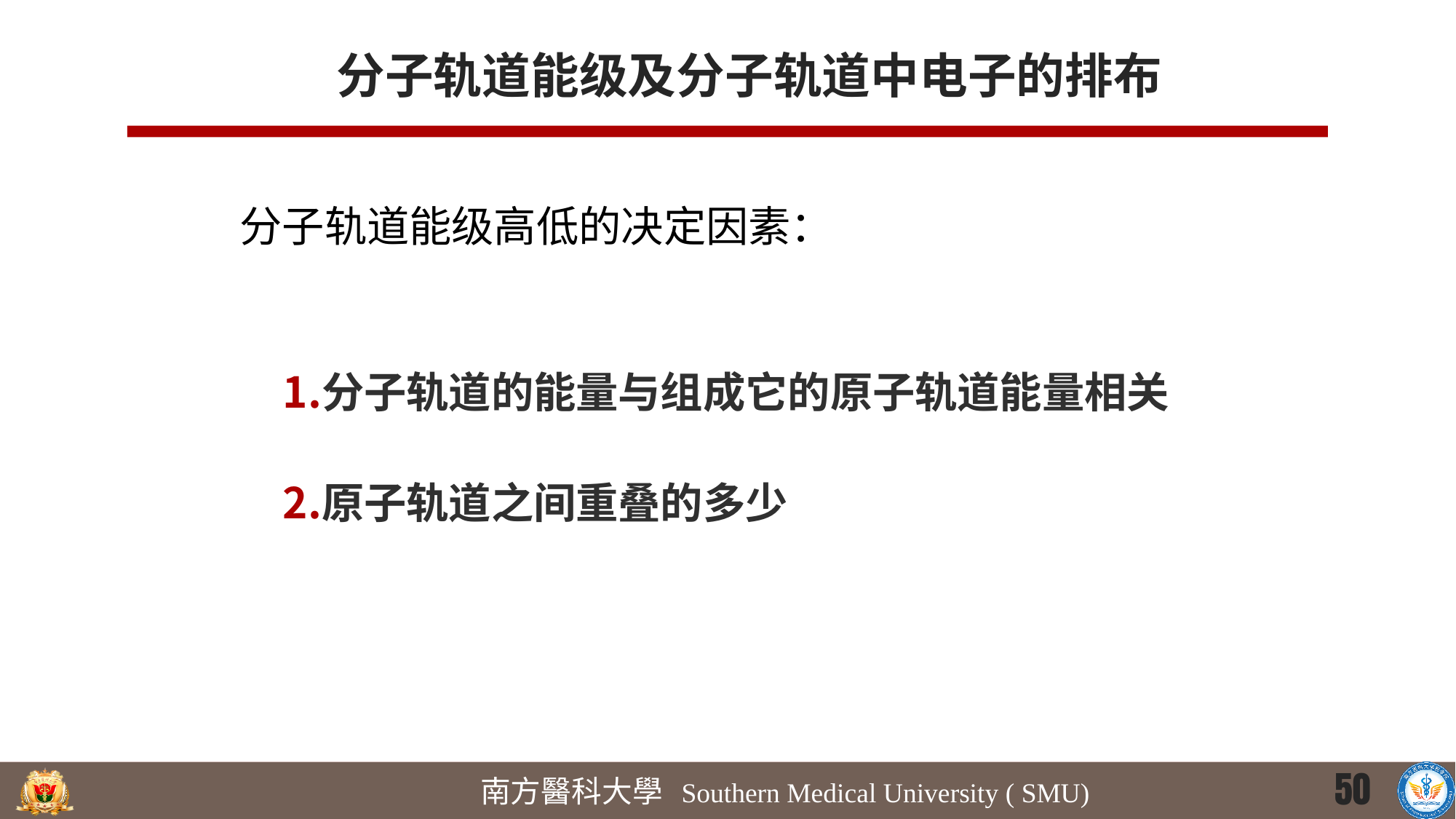

# 分子轨道能级及分子轨道中电子的排布
分子轨道能级高低的决定因素：
分子轨道的能量与组成它的原子轨道能量相关
原子轨道之间重叠的多少
50